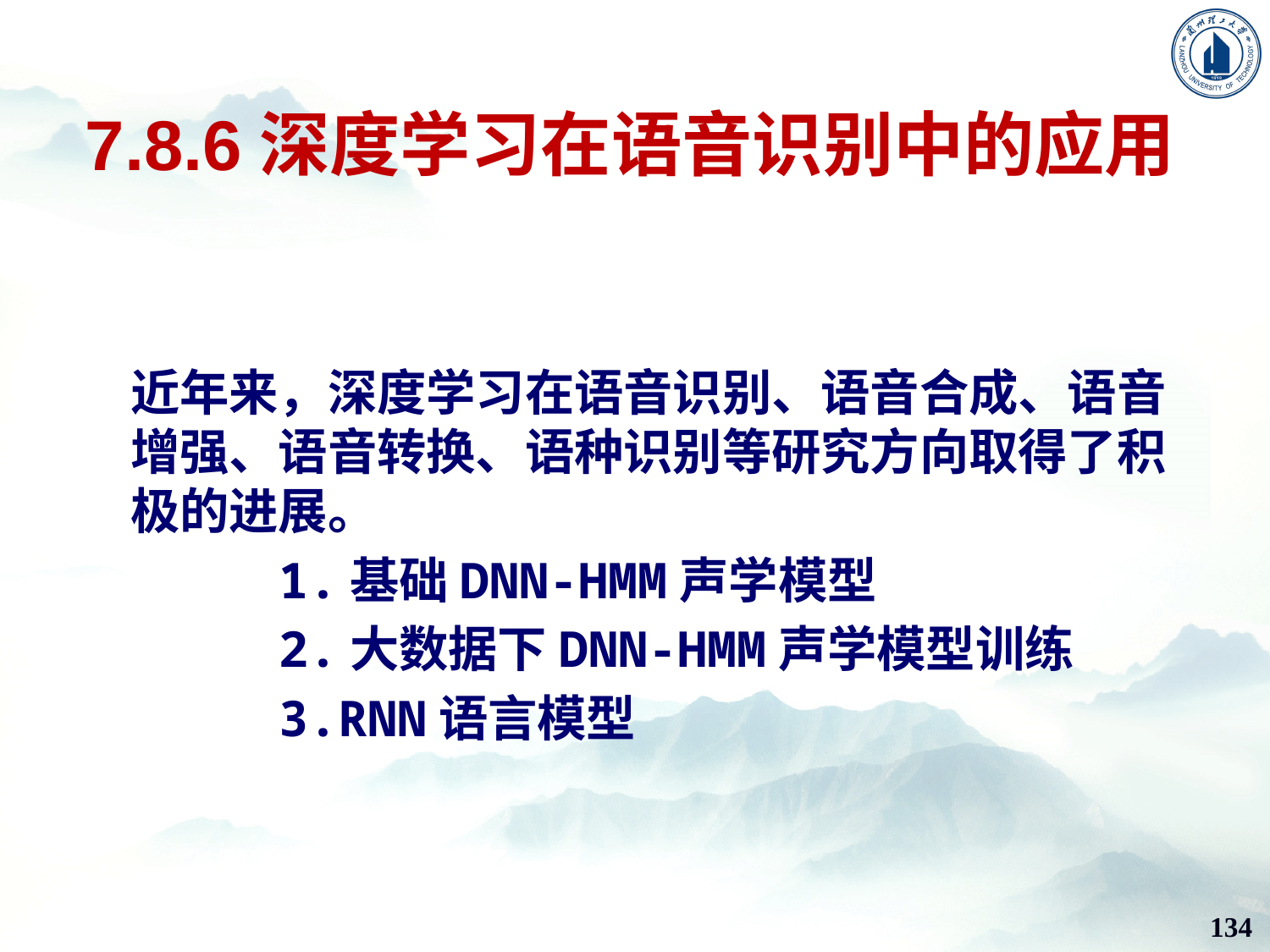

# 7.8.6深度学习在语音识别中的应用
近年来，深度学习在语音识别、语音合成、语音增强、语音转换、语种识别等研究方向取得了积极的进展。
     1.基础DNN-HMM声学模型
     2.大数据下DNN-HMM声学模型训练
     3.RNN语言模型

134